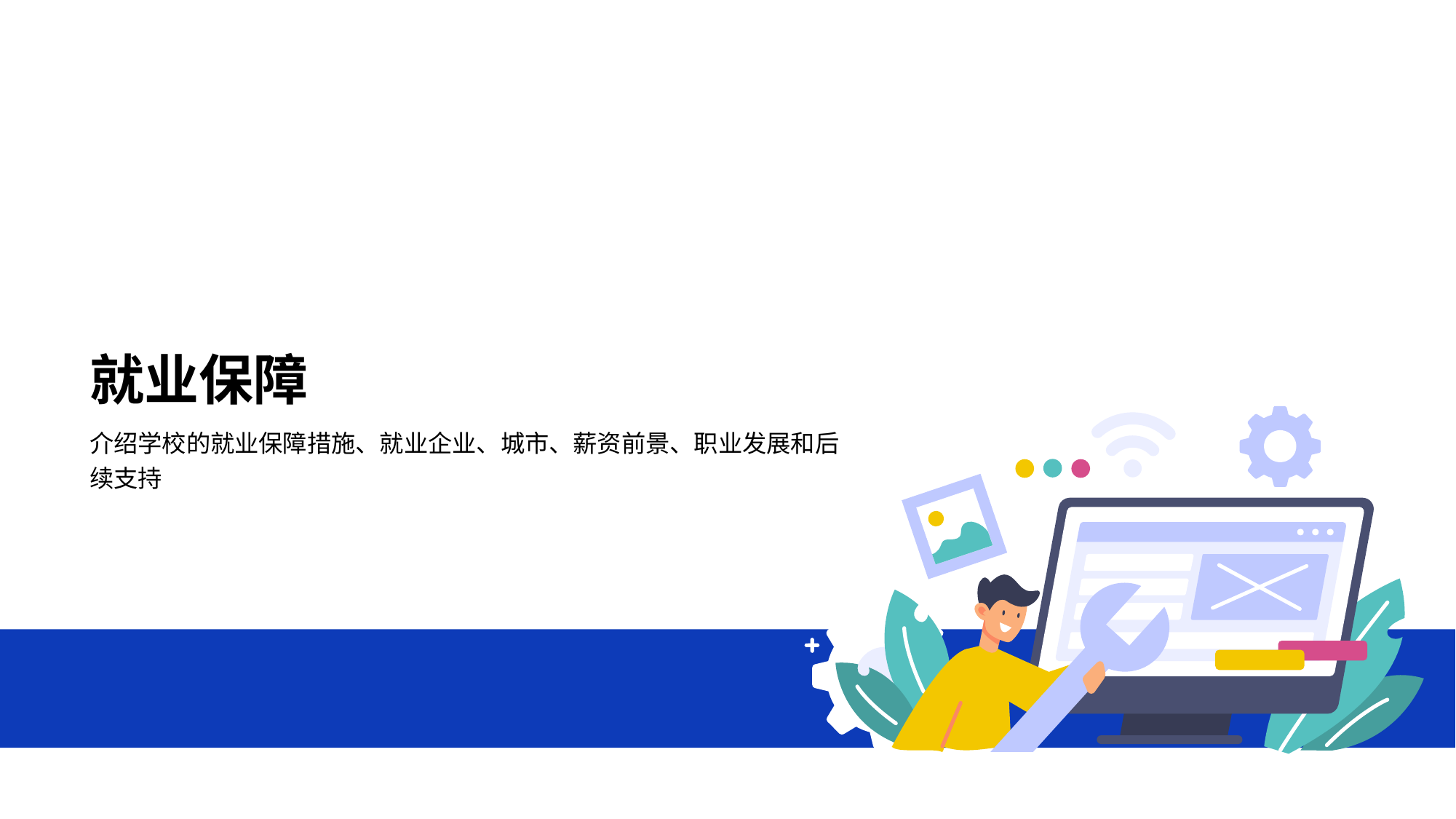

# 就业保障
介绍学校的就业保障措施、就业企业、城市、薪资前景、职业发展和后续支持